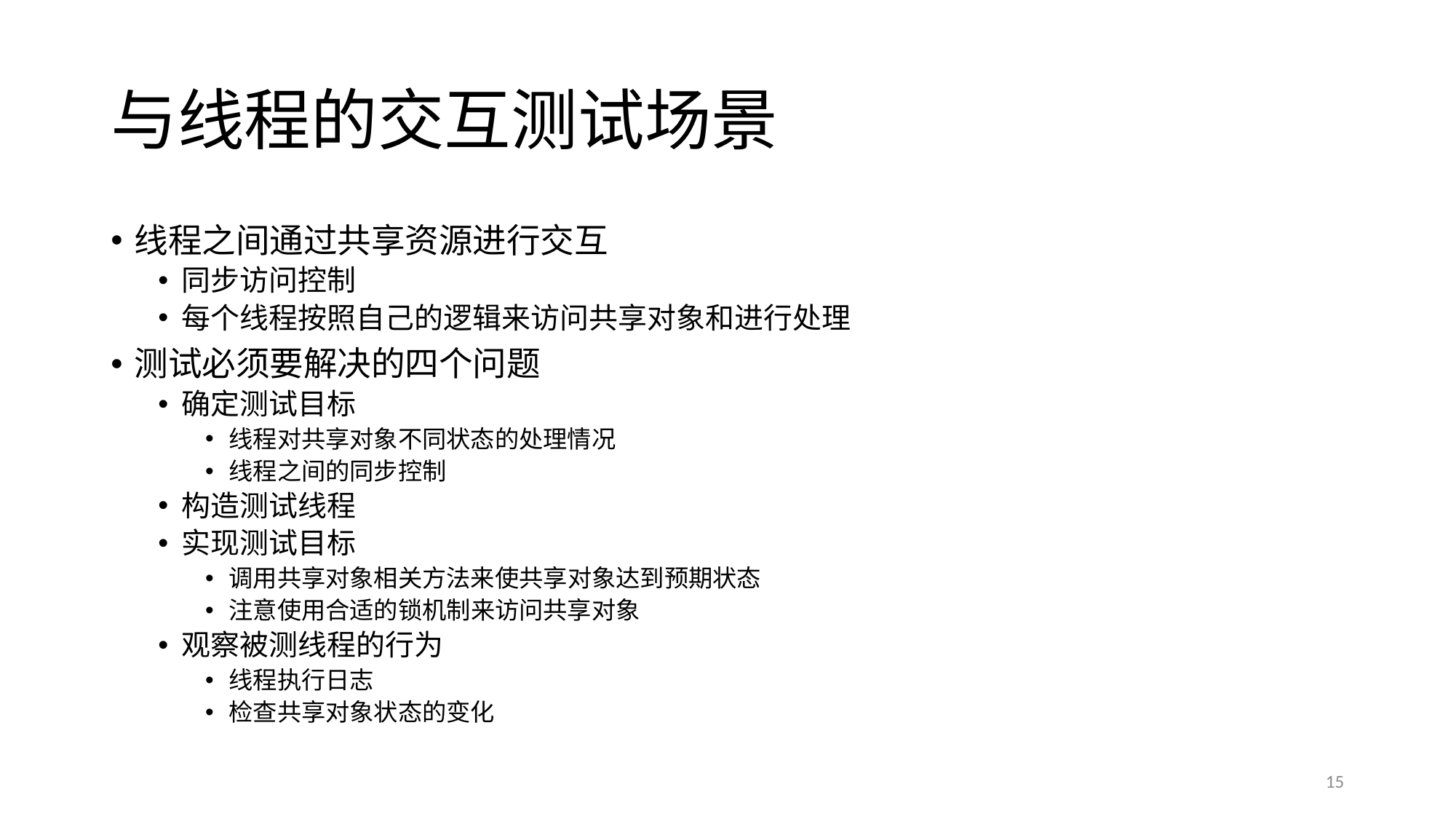

# 与线程的交互测试场景
线程之间通过共享资源进行交互
同步访问控制
每个线程按照自己的逻辑来访问共享对象和进行处理
测试必须要解决的四个问题
确定测试目标
线程对共享对象不同状态的处理情况
线程之间的同步控制
构造测试线程
实现测试目标
调用共享对象相关方法来使共享对象达到预期状态
注意使用合适的锁机制来访问共享对象
观察被测线程的行为
线程执行日志
检查共享对象状态的变化
15